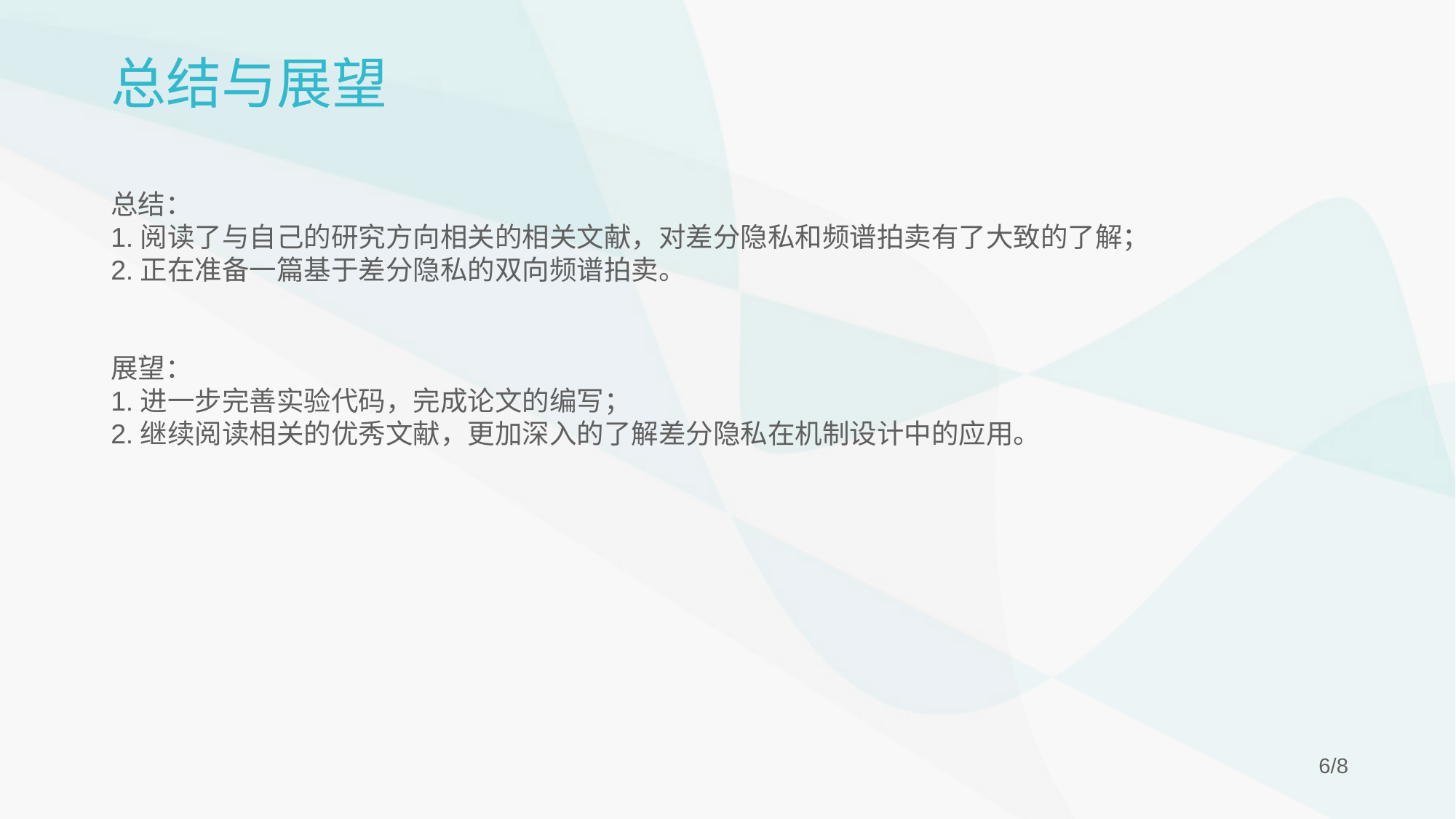

总结与展望
总结：
1.阅读了与自己的研究方向相关的相关文献，对差分隐私和频谱拍卖有了大致的了解；
2.正在准备一篇基于差分隐私的双向频谱拍卖。

展望：
1.进一步完善实验代码，完成论文的编写；
2.继续阅读相关的优秀文献，更加深入的了解差分隐私在机制设计中的应用。
6/8